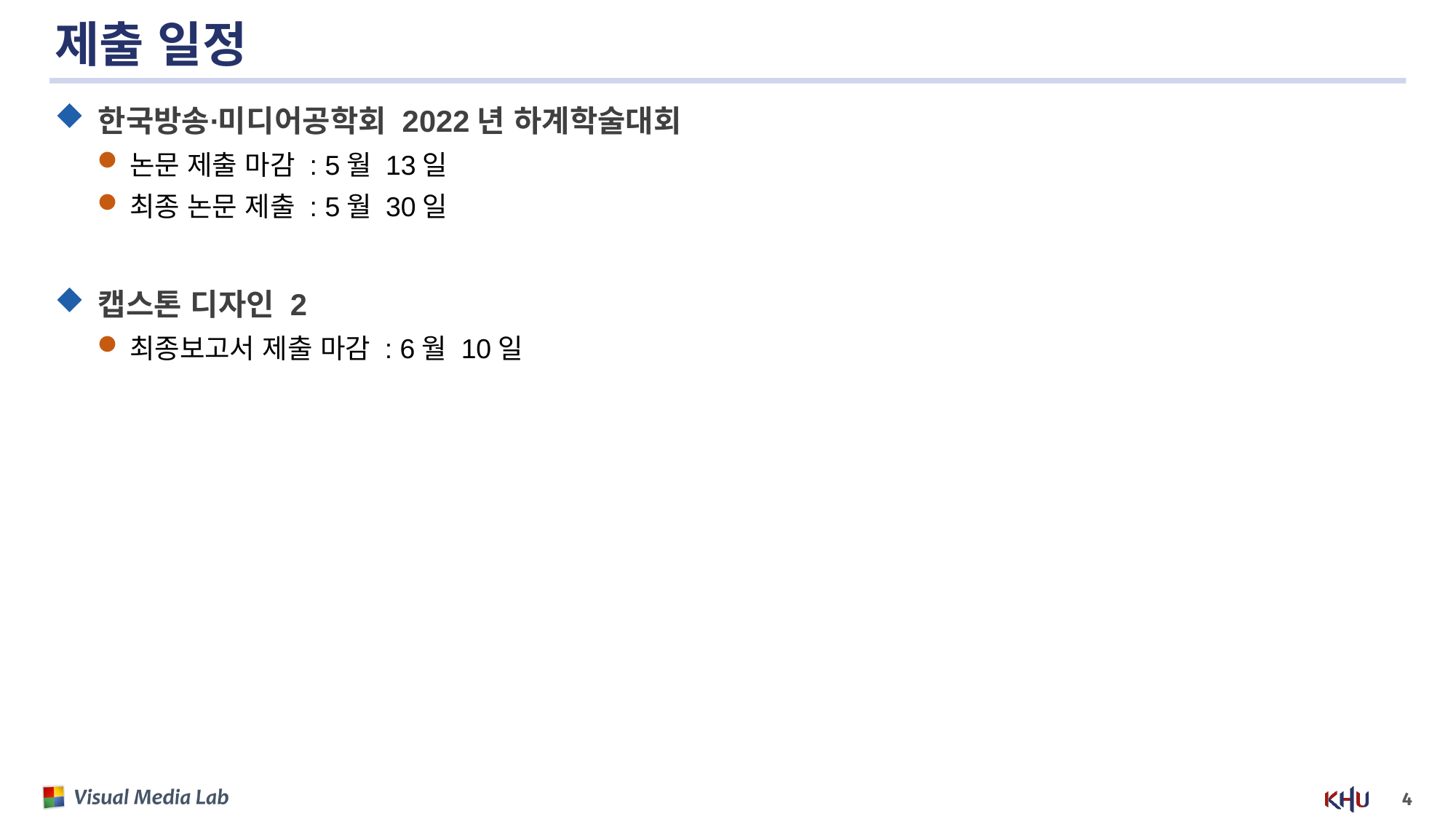

# 제출 일정
한국방송∙미디어공학회 2022년 하계학술대회
논문 제출 마감 : 5월 13일
최종 논문 제출 : 5월 30일

캡스톤 디자인 2
최종보고서 제출 마감 : 6월 10일